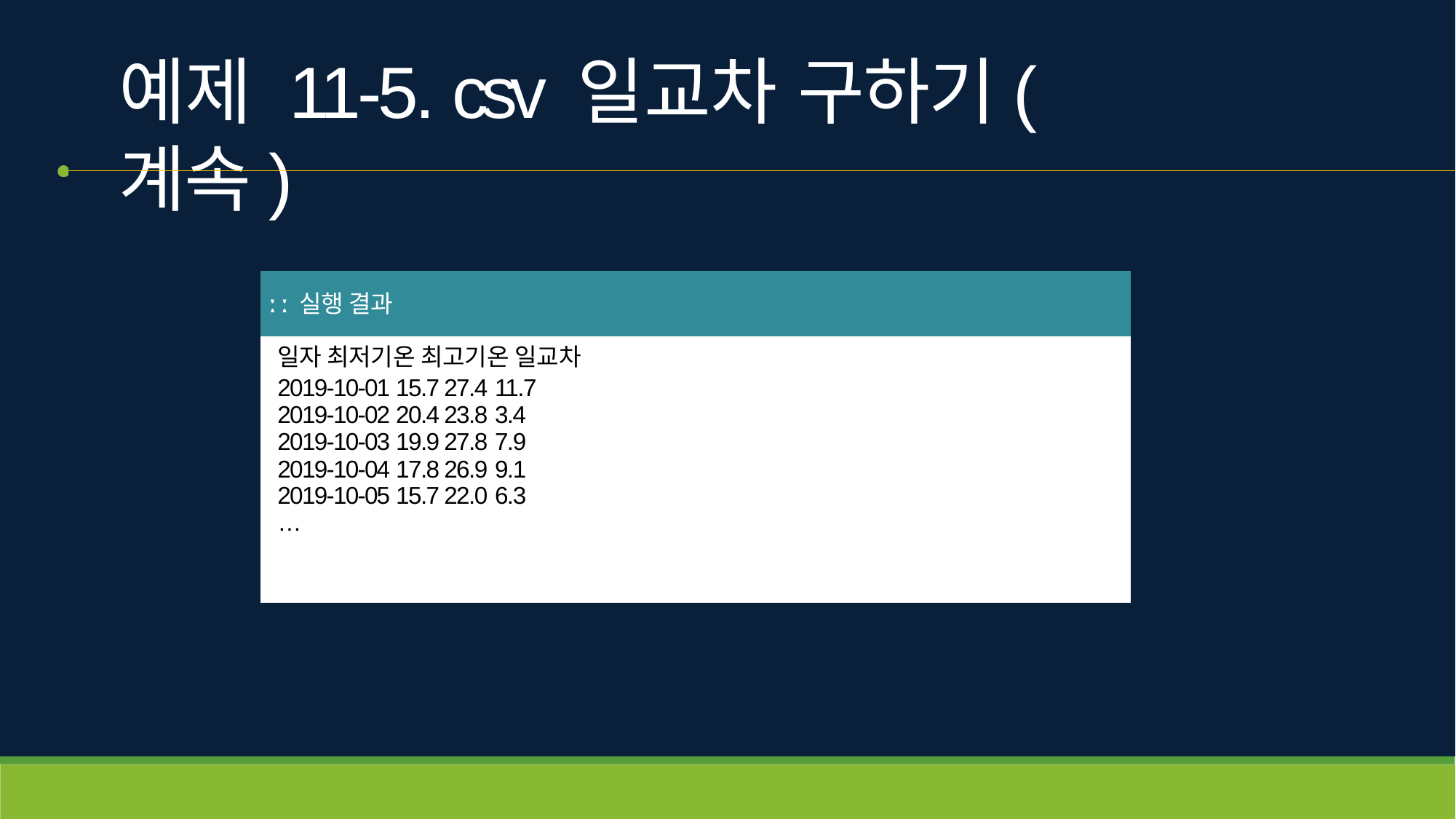

# 예제 11-5. csv 일교차 구하기(계속)

| ː ː 실행 결과 |
| --- |
| 일자 최저기온 최고기온 일교차 2019-10-01 15.7 27.4 11.7 2019-10-02 20.4 23.8 3.4 2019-10-03 19.9 27.8 7.9 2019-10-04 17.8 26.9 9.1 2019-10-05 15.7 22.0 6.3 … |